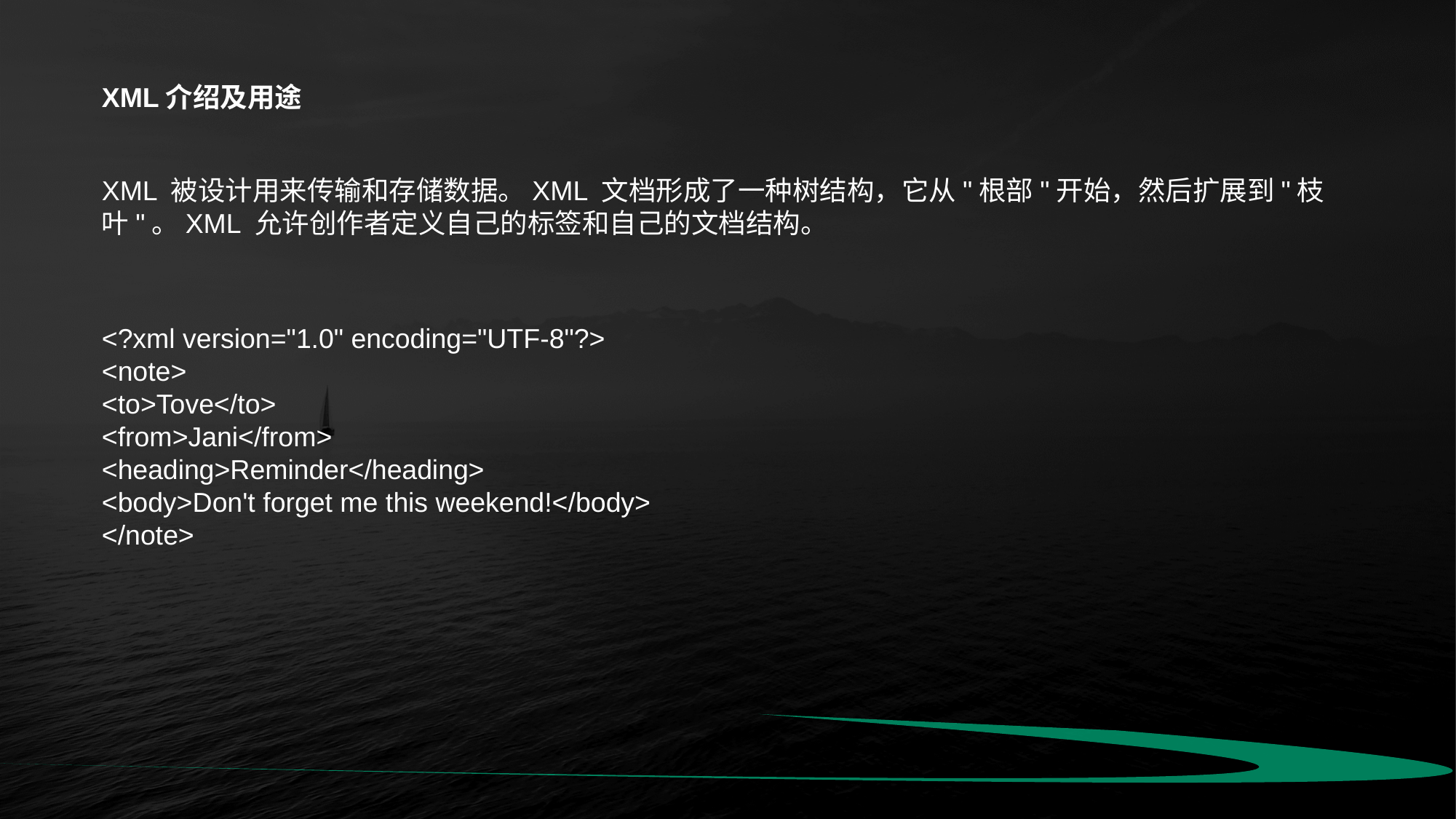

XML介绍及用途
XML 被设计用来传输和存储数据。XML 文档形成了一种树结构，它从"根部"开始，然后扩展到"枝叶"。XML 允许创作者定义自己的标签和自己的文档结构。
<?xml version="1.0" encoding="UTF-8"?>
<note>
<to>Tove</to>
<from>Jani</from>
<heading>Reminder</heading>
<body>Don't forget me this weekend!</body>
</note>